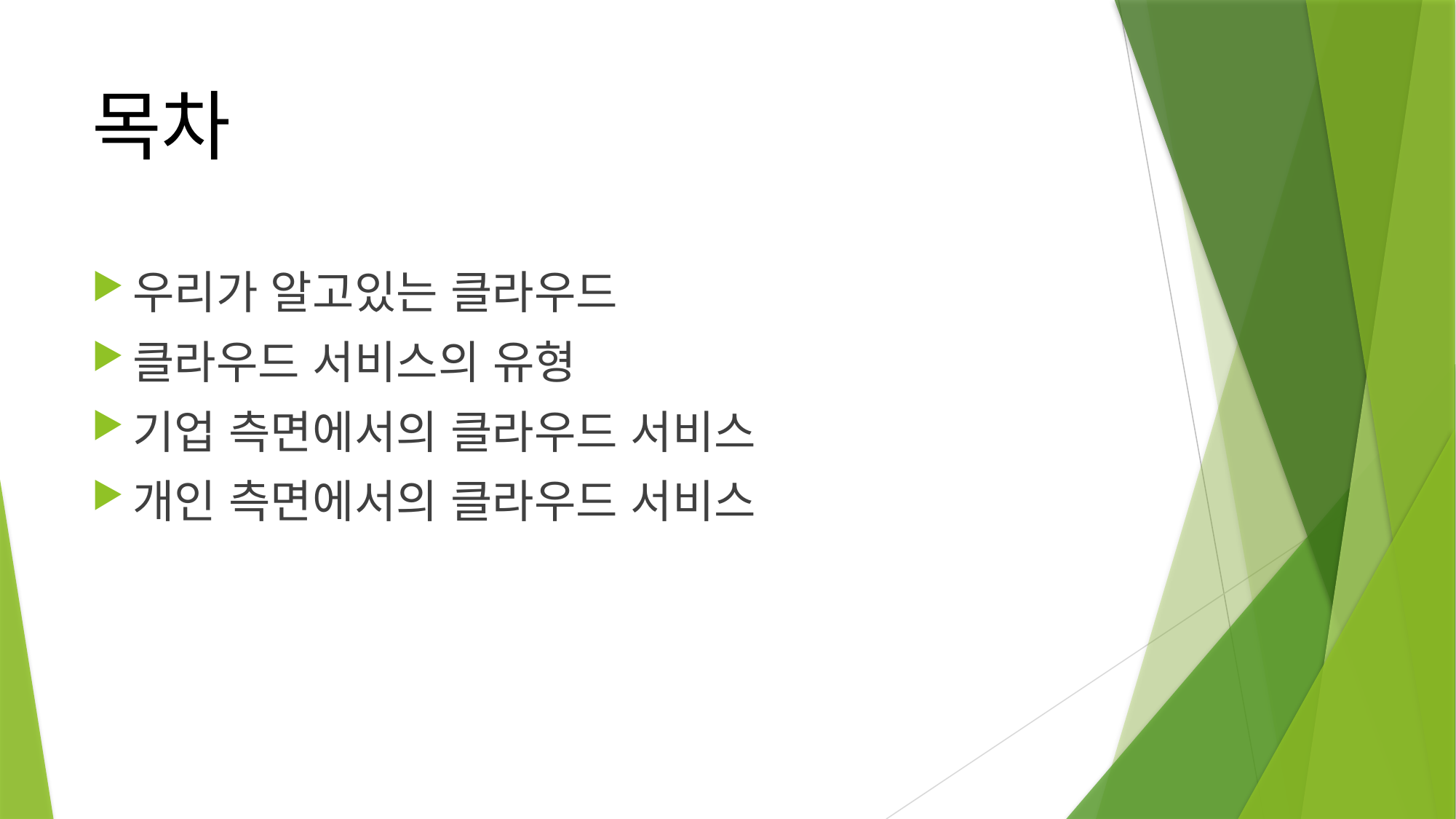

# 목차
우리가 알고있는 클라우드
클라우드 서비스의 유형
기업 측면에서의 클라우드 서비스
개인 측면에서의 클라우드 서비스